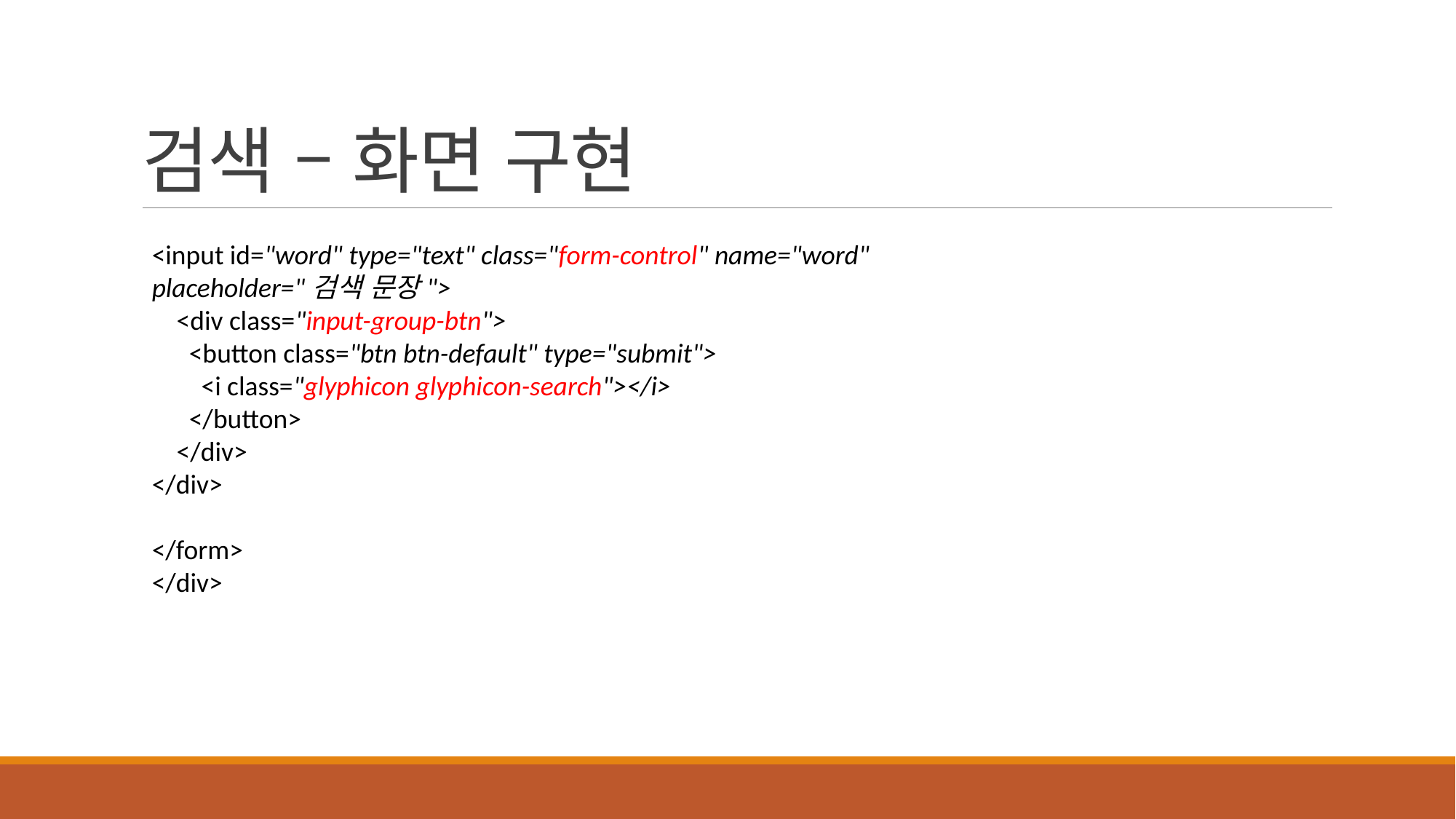

# 검색 – 화면 구현
<input id="word" type="text" class="form-control" name="word" placeholder="검색 문장">
    <div class="input-group-btn">
      <button class="btn btn-default" type="submit">
        <i class="glyphicon glyphicon-search"></i>
      </button>
    </div>
</div>

</form>
</div>